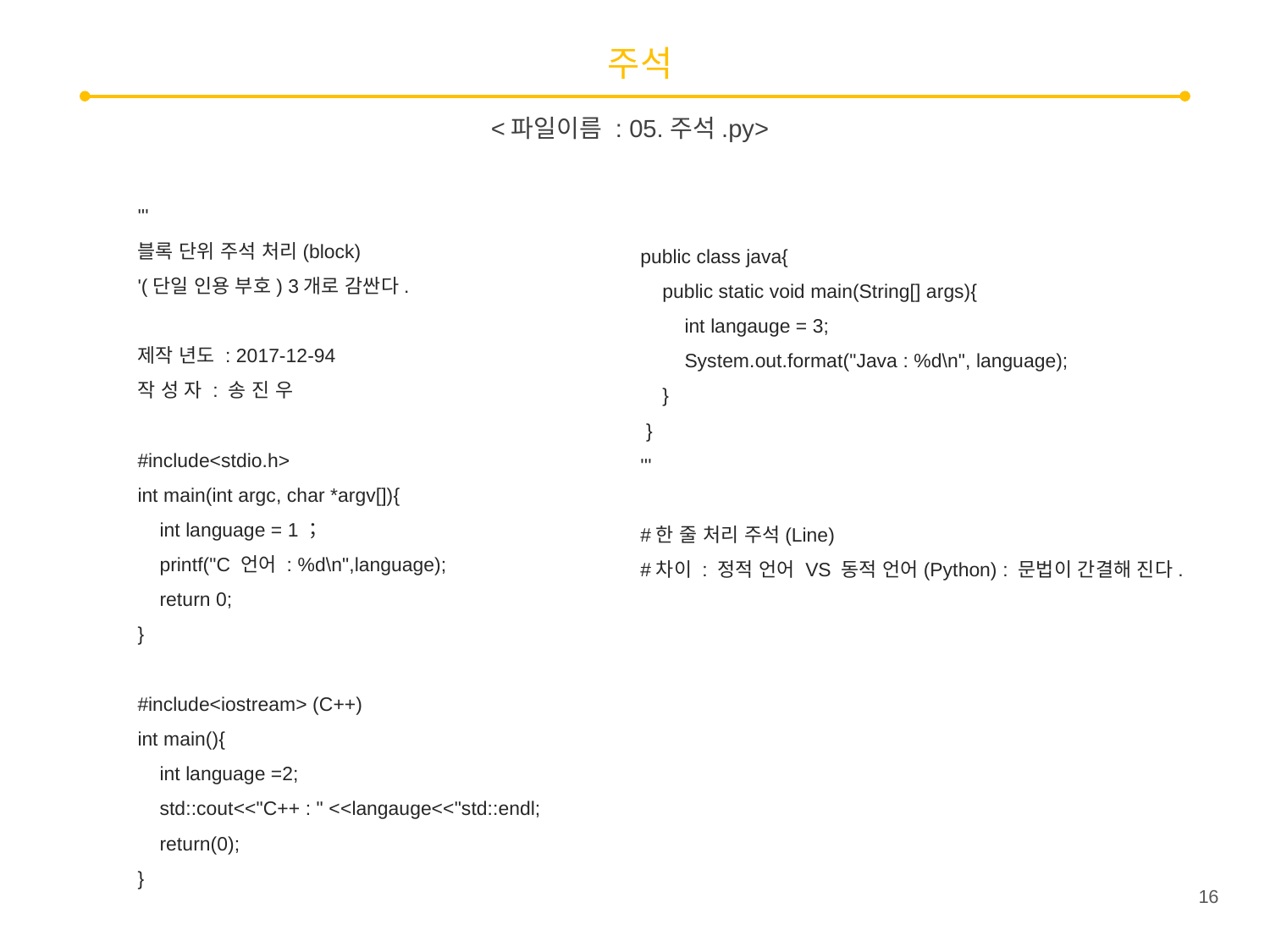

# 주석
<파일이름 : 05.주석.py>
'''
블록 단위 주석 처리(block)
'(단일 인용 부호) 3개로 감싼다.

제작 년도 : 2017-12-94
작 성 자 : 송 진 우

#include<stdio.h>
int main(int argc, char *argv[]){
    int language = 1；
    printf("C 언어 : %d\n",language);
    return 0;
}

#include<iostream> (C++)
int main(){
    int language =2;
    std::cout<<"C++ : " <<langauge<<"std::endl;
    return(0);
}

public class java{
    public static void main(String[] args){
        int langauge = 3;
        System.out.format("Java : %d\n", language);
    }
 }
'''

#한 줄 처리 주석(Line)
#차이 : 정적 언어 VS 동적 언어(Python) : 문법이 간결해 진다.